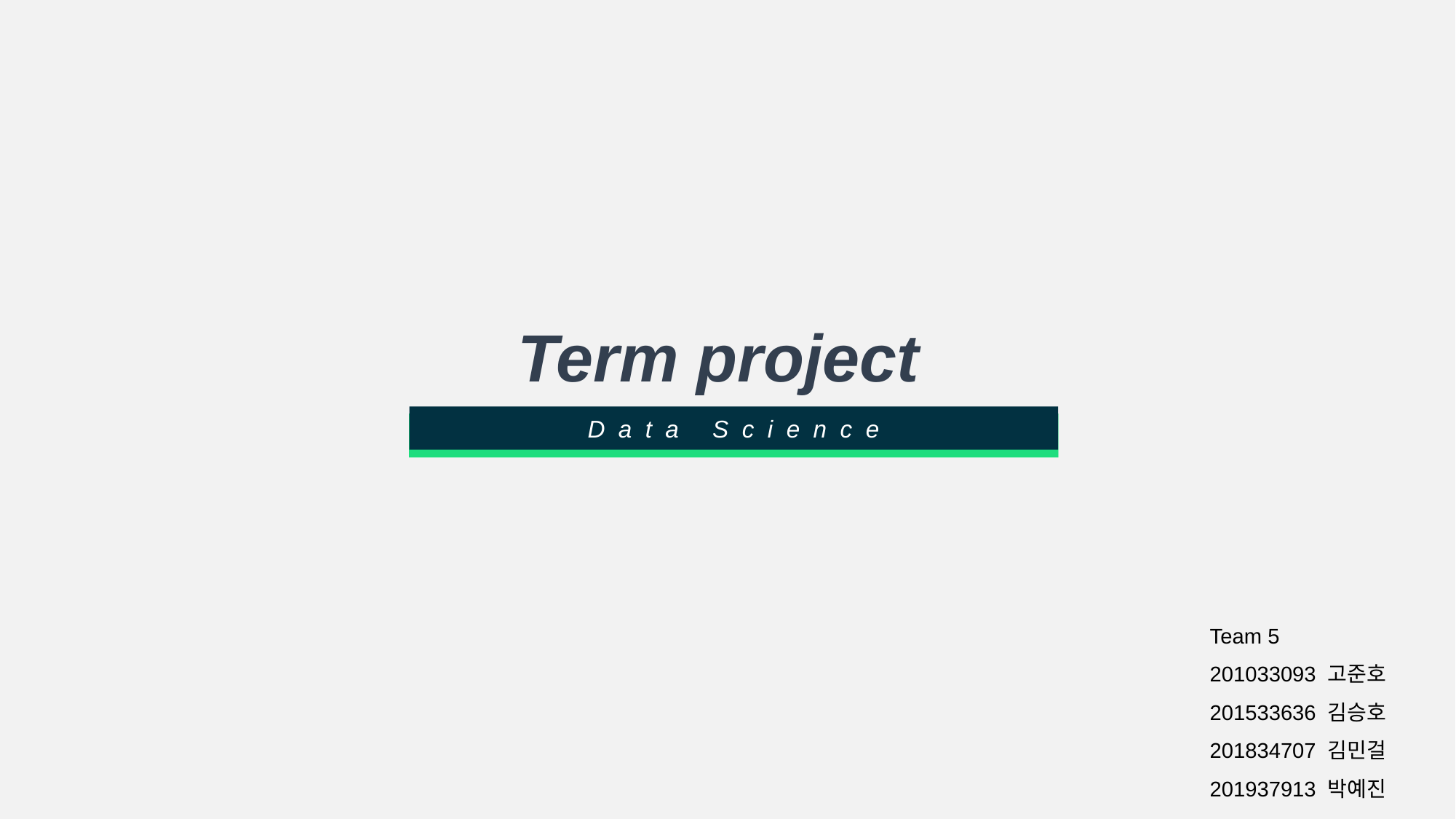

Term project
D  a  t  a     S  c  i  e  n  c  e
Team 5
201033093 고준호
201533636 김승호
201834707 김민걸
201937913 박예진